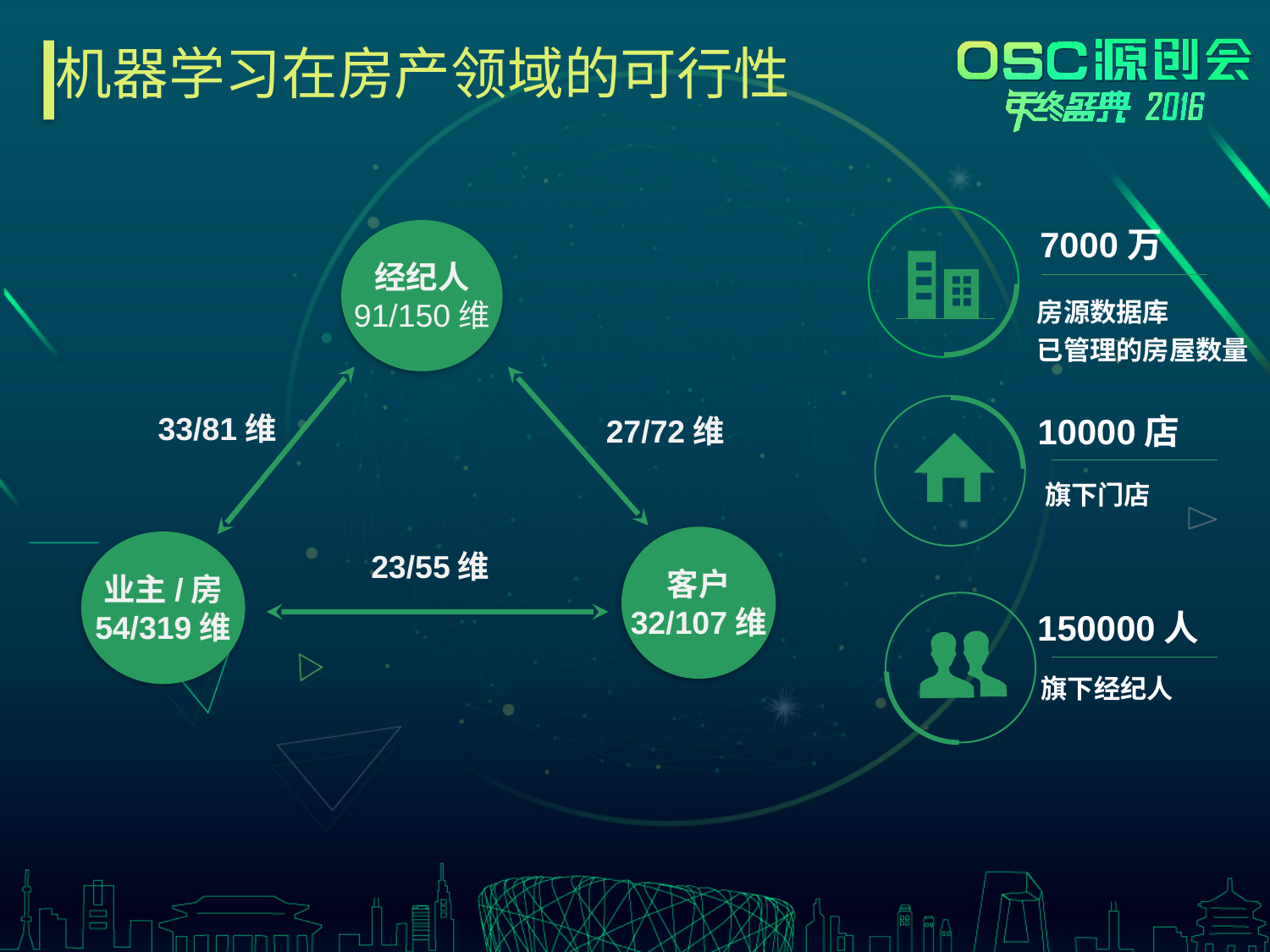

# 机器学习在房产领域的可行性

7000万

房源数据库
已管理的房屋数量

经纪人
91/150维

10000店

旗下门店
33/81维
27/72维

客户
32/107维

业主/房
54/319维
23/55维

150000人

旗下经纪人